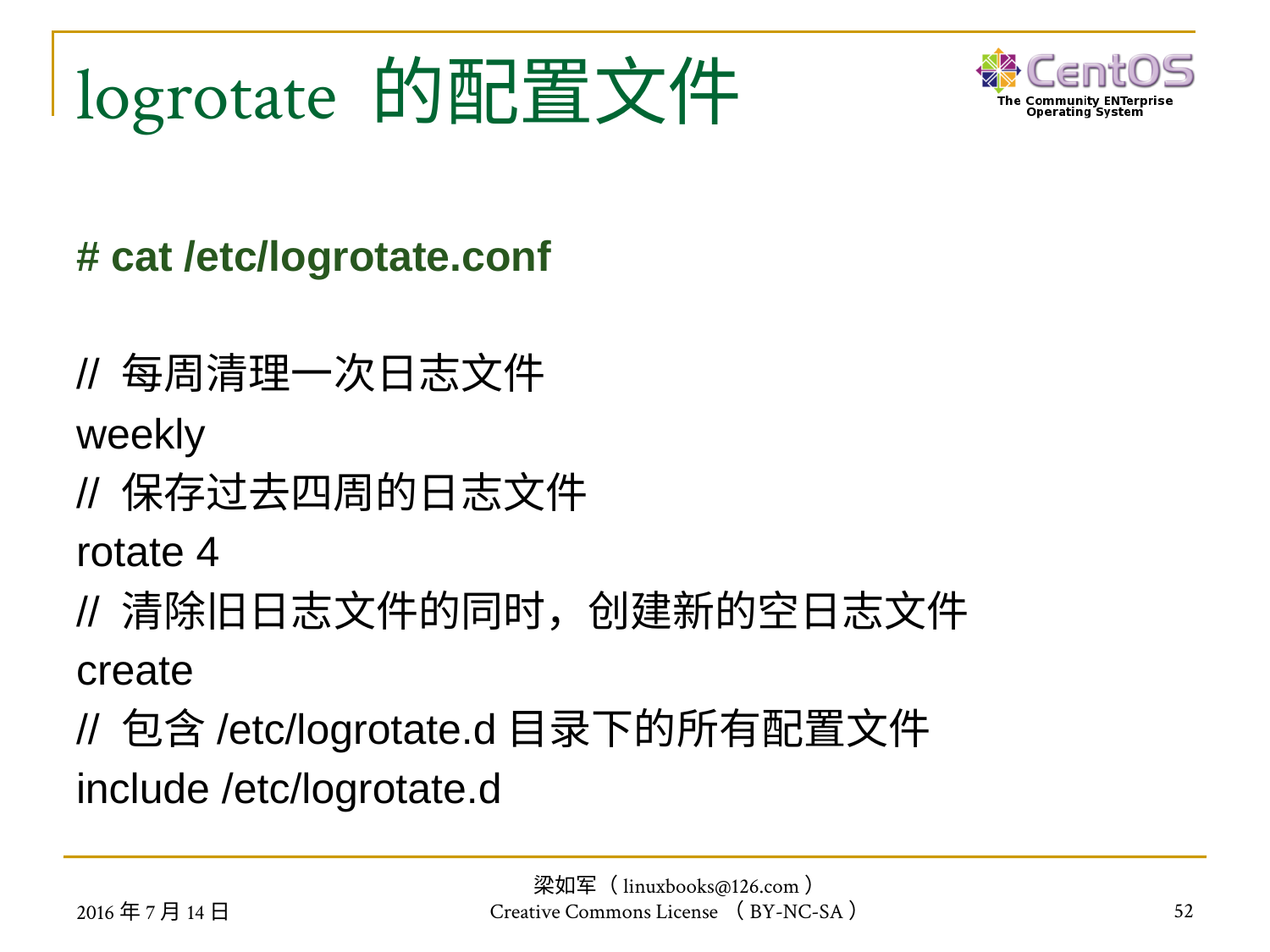

# logrotate 的配置文件
# cat /etc/logrotate.conf

// 每周清理一次日志文件
weekly
// 保存过去四周的日志文件
rotate 4
// 清除旧日志文件的同时，创建新的空日志文件
create
// 包含/etc/logrotate.d目录下的所有配置文件
include /etc/logrotate.d
梁如军（linuxbooks@126.com）
Creative Commons License（BY-NC-SA）
2016年7月14日
52